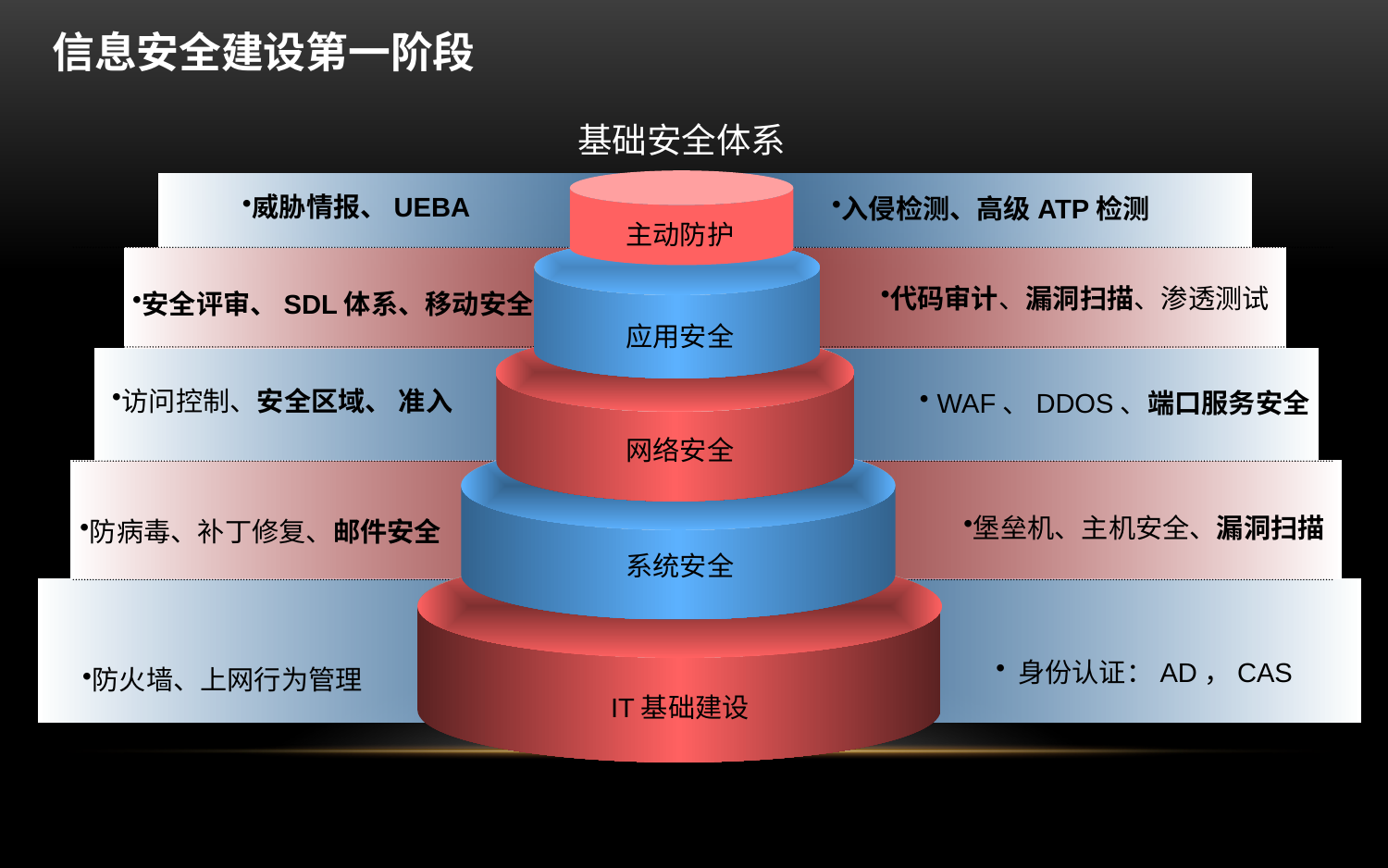

信息安全建设第一阶段
基础安全体系

威胁情报、UEBA
入侵检测、高级ATP检测
主动防护

代码审计、漏洞扫描、渗透测试
安全评审、SDL体系、移动安全
应用安全

访问控制、安全区域、 准入
 WAF、DDOS、端口服务安全
网络安全

堡垒机、主机安全、漏洞扫描
防病毒、补丁修复、邮件安全
系统安全

 身份认证：AD，CAS
防火墙、上网行为管理
IT基础建设